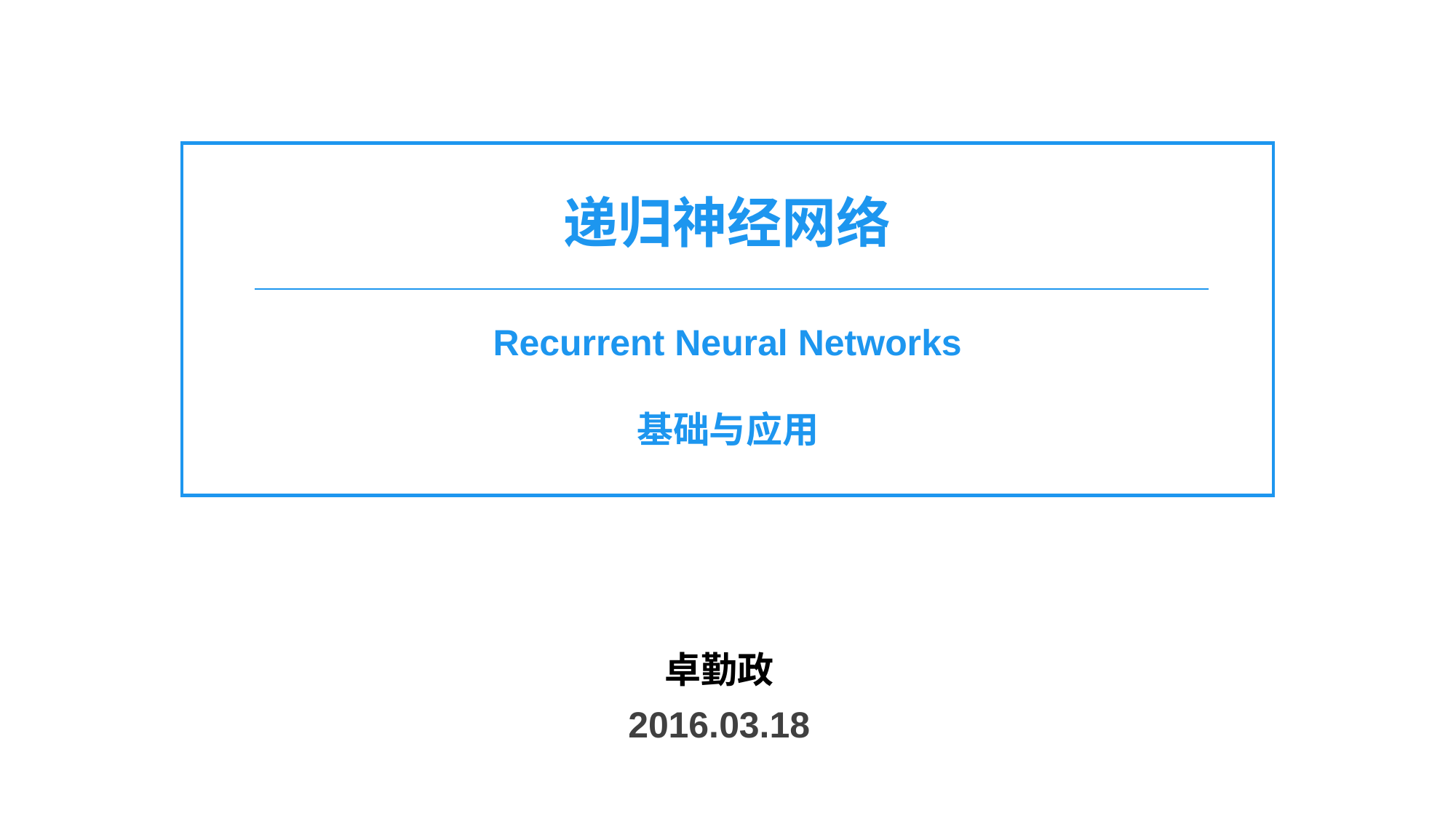

递归神经网络

Recurrent Neural Networks

基础与应用

卓勤政
2016.03.18
2
Recurrent Neural Networks @ KSC2016